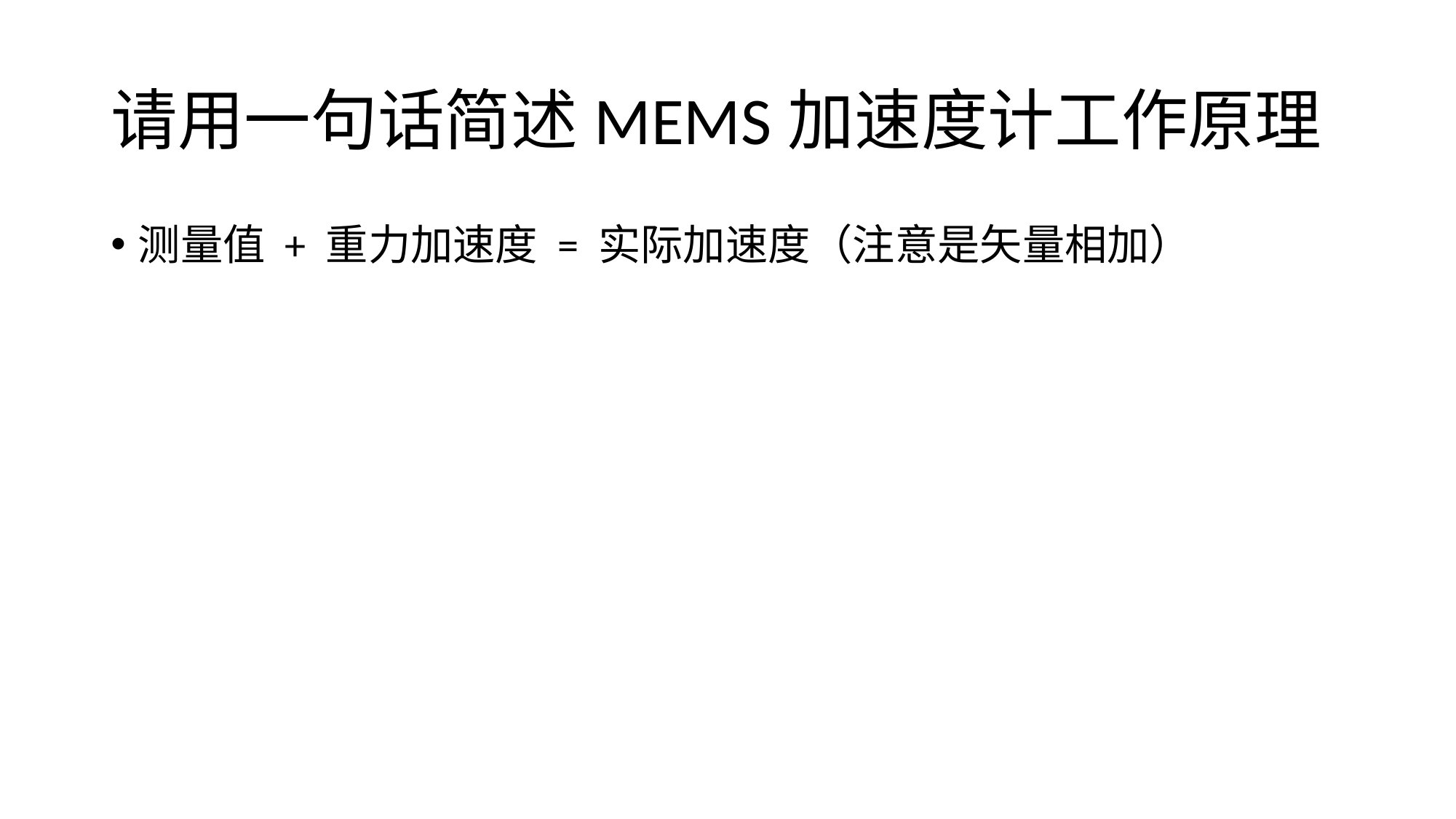

# 请用一句话简述MEMS加速度计工作原理
测量值 + 重力加速度 = 实际加速度（注意是矢量相加）